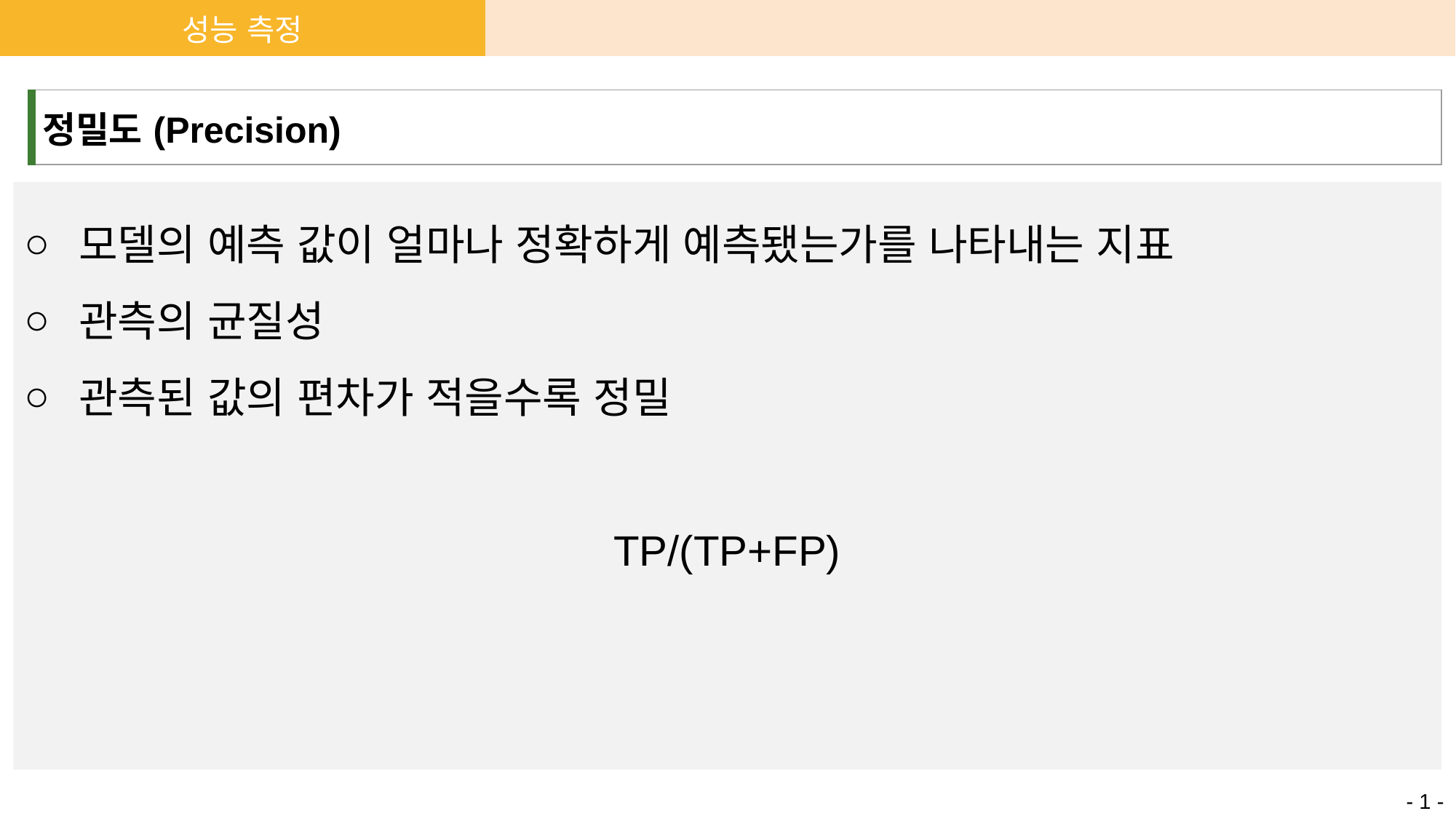

| 성능 측정 |  |  |  |
| --- | --- | --- | --- |
| 정밀도(Precision) |
| --- |
모델의 예측 값이 얼마나 정확하게 예측됐는가를 나타내는 지표
관측의 균질성
관측된 값의 편차가 적을수록 정밀

TP/(TP+FP)

- 1 -